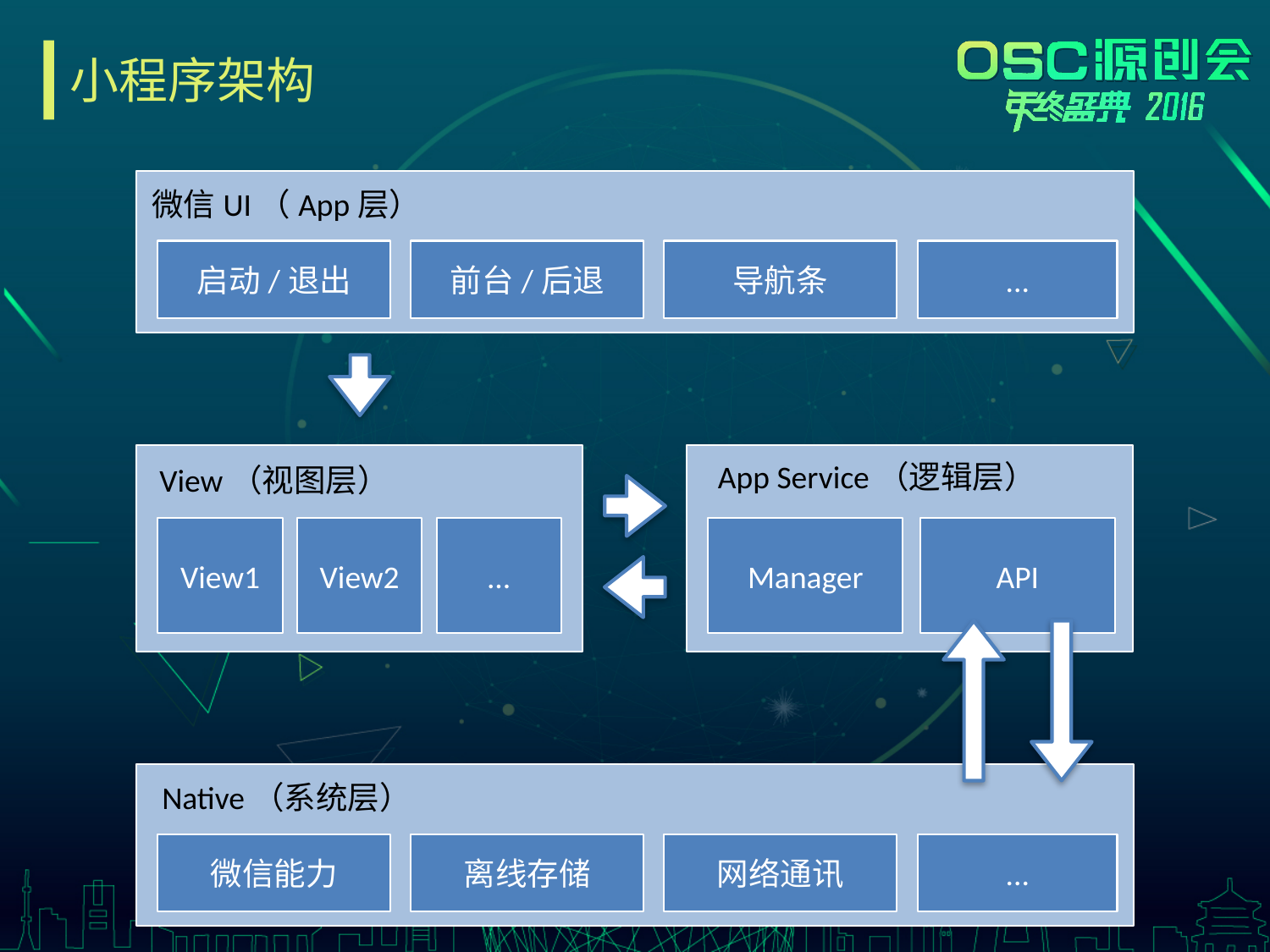

# 小程序架构

微信UI（App层）
启动/退出
前台/后退
导航条
...

App Service（逻辑层）
View（视图层）

View1
View2
...
Manager
API

Native（系统层）
微信能力
离线存储
网络通讯
...